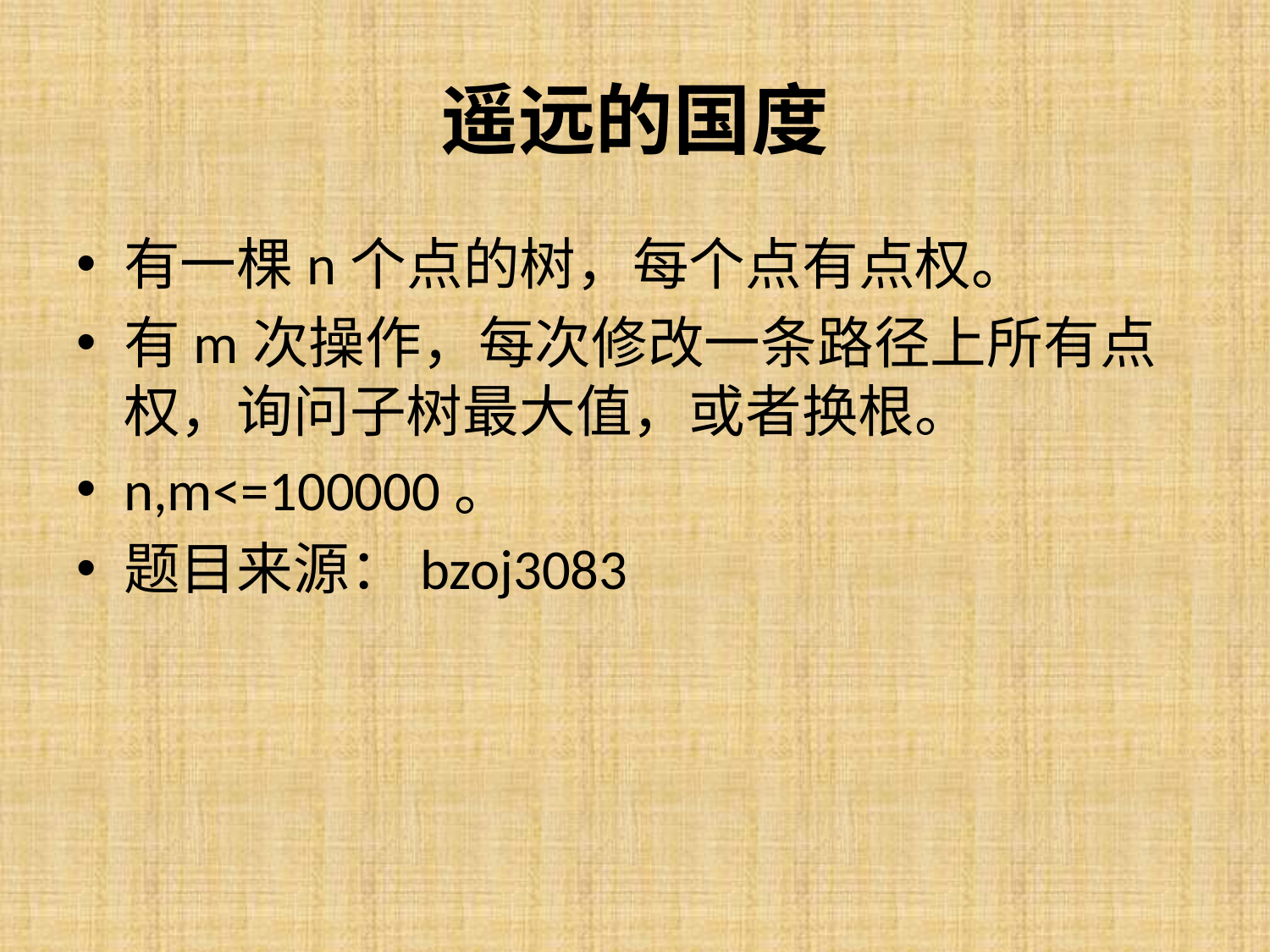

# 遥远的国度
有一棵n个点的树，每个点有点权。
有m次操作，每次修改一条路径上所有点权，询问子树最大值，或者换根。
n,m<=100000。
题目来源：bzoj3083